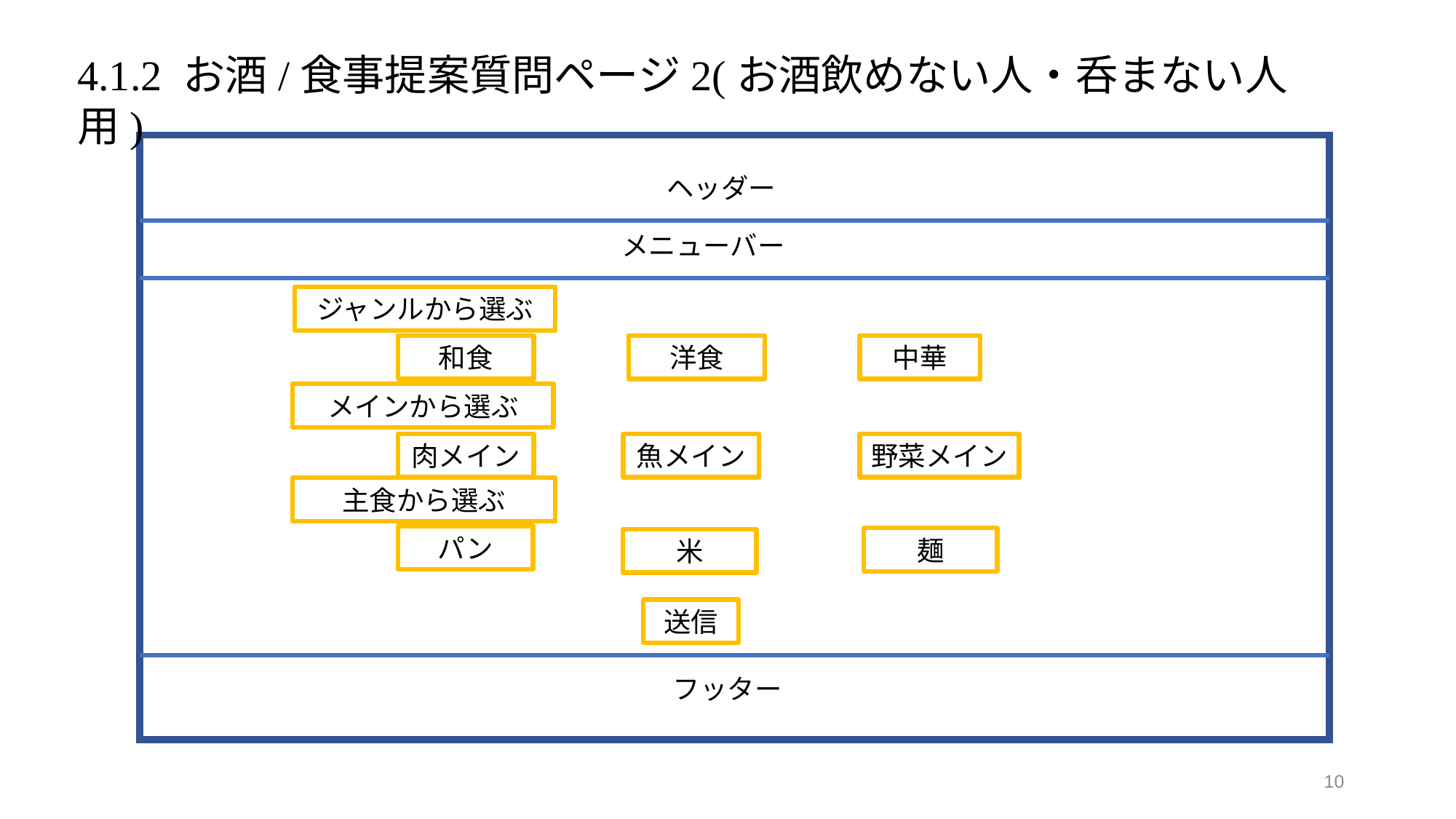

4.1.2 お酒/食事提案質問ページ2(お酒飲めない人・呑まない人用)

ヘッダー
メニューバー
ジャンルから選ぶ
洋食
中華
和食
メインから選ぶ
肉メイン
魚メイン
野菜メイン
主食から選ぶ
パン
麺
米
送信
フッター
10